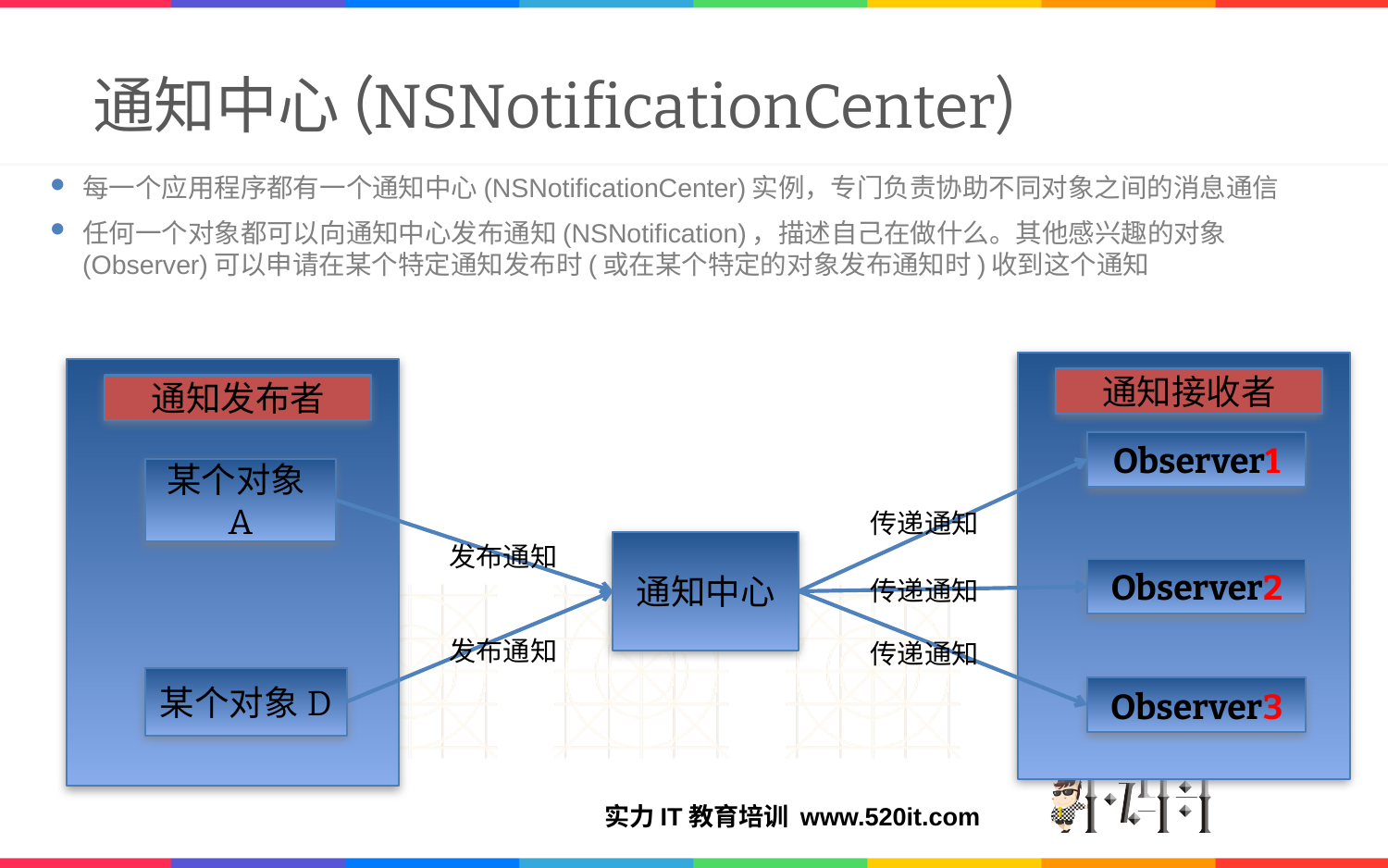

# 通知中心(NSNotificationCenter)
每一个应用程序都有一个通知中心(NSNotificationCenter)实例，专门负责协助不同对象之间的消息通信
任何一个对象都可以向通知中心发布通知(NSNotification)，描述自己在做什么。其他感兴趣的对象(Observer)可以申请在某个特定通知发布时(或在某个特定的对象发布通知时)收到这个通知

通知接收者

通知发布者
Observer1
Observer2
Observer3
某个对象A
传递通知
传递通知
传递通知
发布通知
通知中心
发布通知
某个对象D